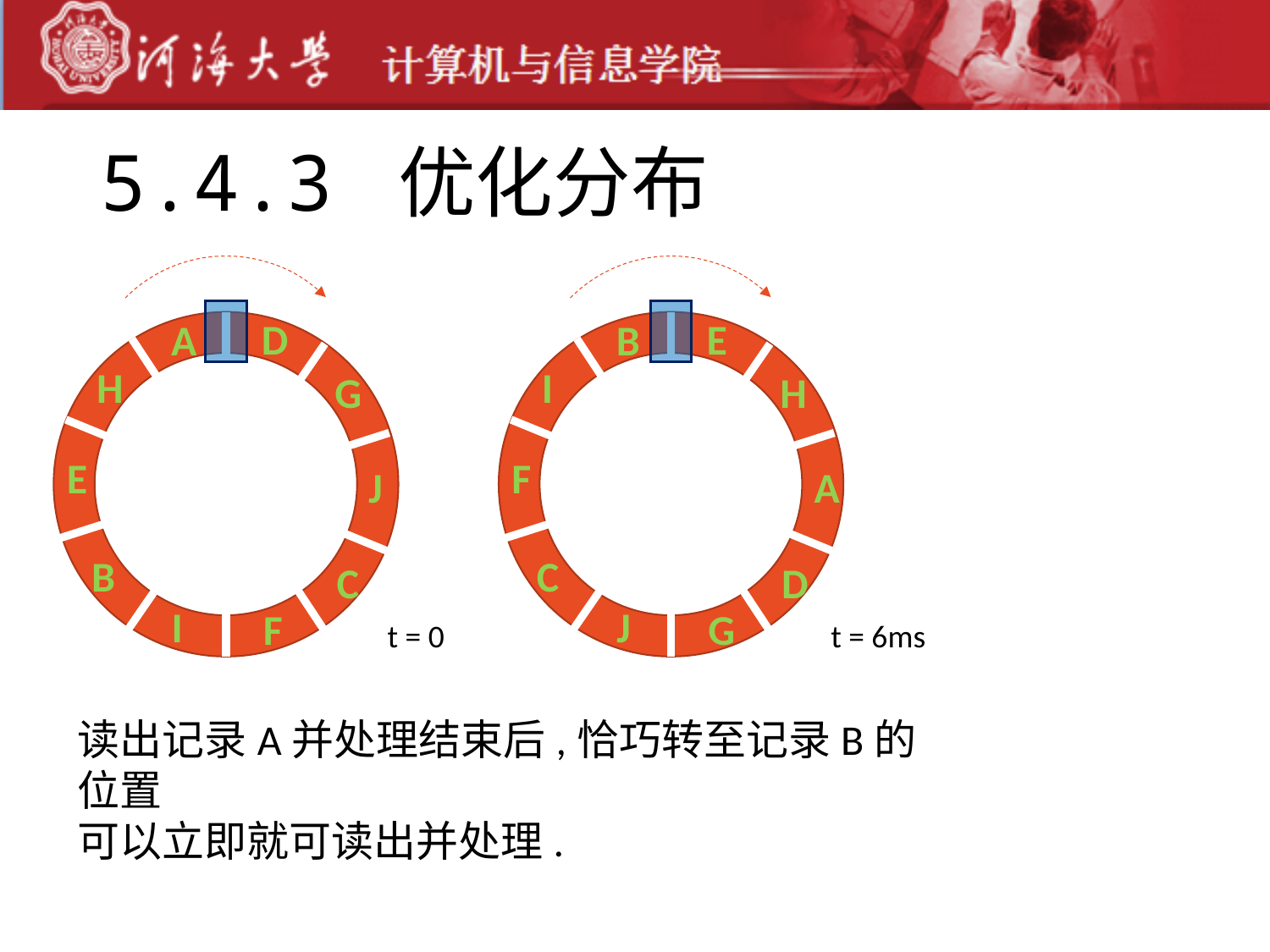

# 5.4.3 优化分布

D
A

H
G
E
J
B
C
I
F

E
B

I
H
F
A
C
D
J
G
t = 0
t = 6ms
读出记录A并处理结束后,恰巧转至记录B的位置
可以立即就可读出并处理.